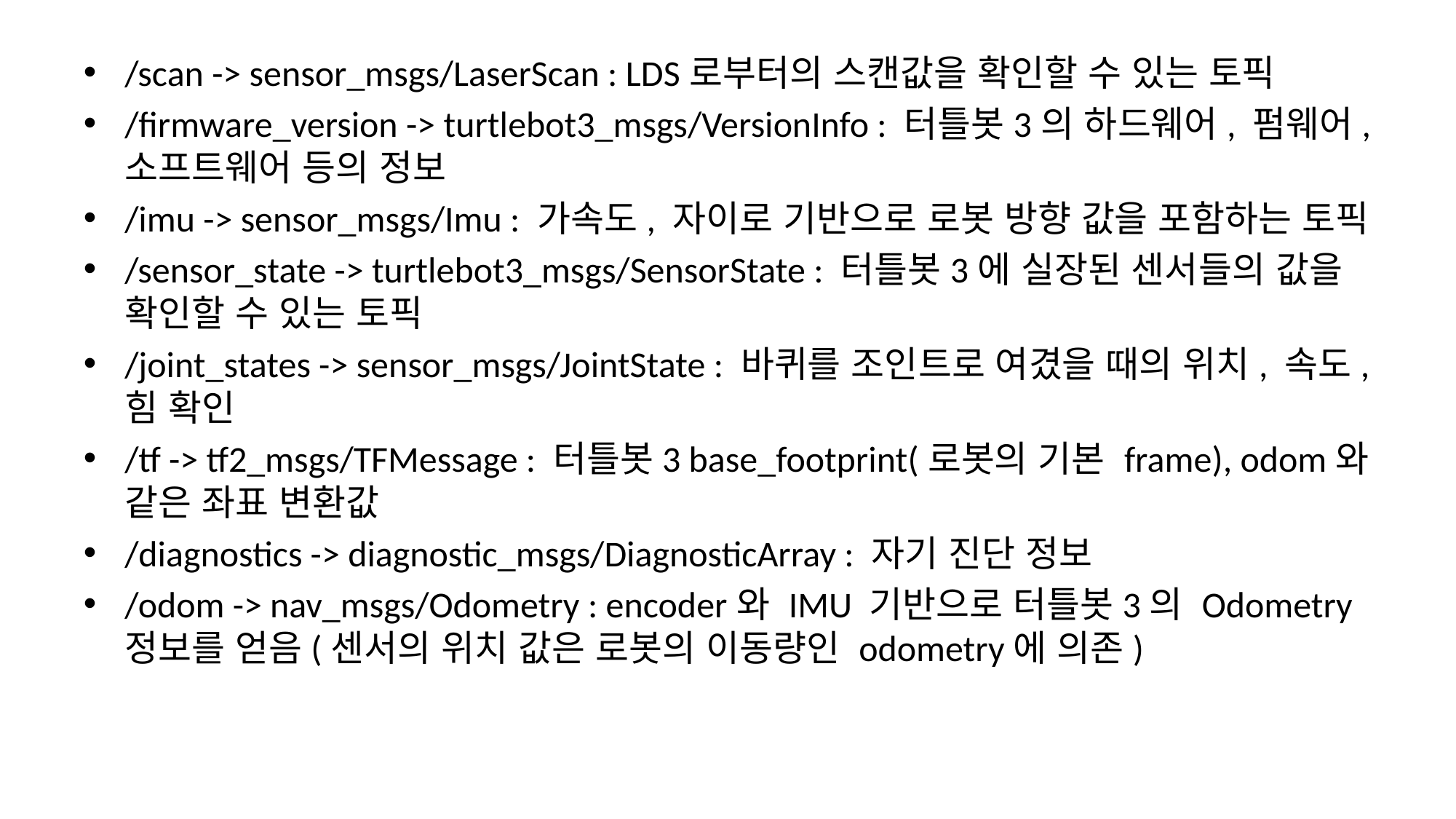

/scan -> sensor_msgs/LaserScan : LDS로부터의 스캔값을 확인할 수 있는 토픽
/firmware_version -> turtlebot3_msgs/VersionInfo : 터틀봇3의 하드웨어, 펌웨어, 소프트웨어 등의 정보
/imu -> sensor_msgs/Imu : 가속도, 자이로 기반으로 로봇 방향 값을 포함하는 토픽
/sensor_state -> turtlebot3_msgs/SensorState : 터틀봇3에 실장된 센서들의 값을 확인할 수 있는 토픽
/joint_states -> sensor_msgs/JointState : 바퀴를 조인트로 여겼을 때의 위치, 속도, 힘 확인
/tf -> tf2_msgs/TFMessage : 터틀봇3 base_footprint(로봇의 기본 frame), odom와 같은 좌표 변환값
/diagnostics -> diagnostic_msgs/DiagnosticArray : 자기 진단 정보
/odom -> nav_msgs/Odometry : encoder와 IMU 기반으로 터틀봇3의 Odometry 정보를 얻음(센서의 위치 값은 로봇의 이동량인 odometry에 의존)